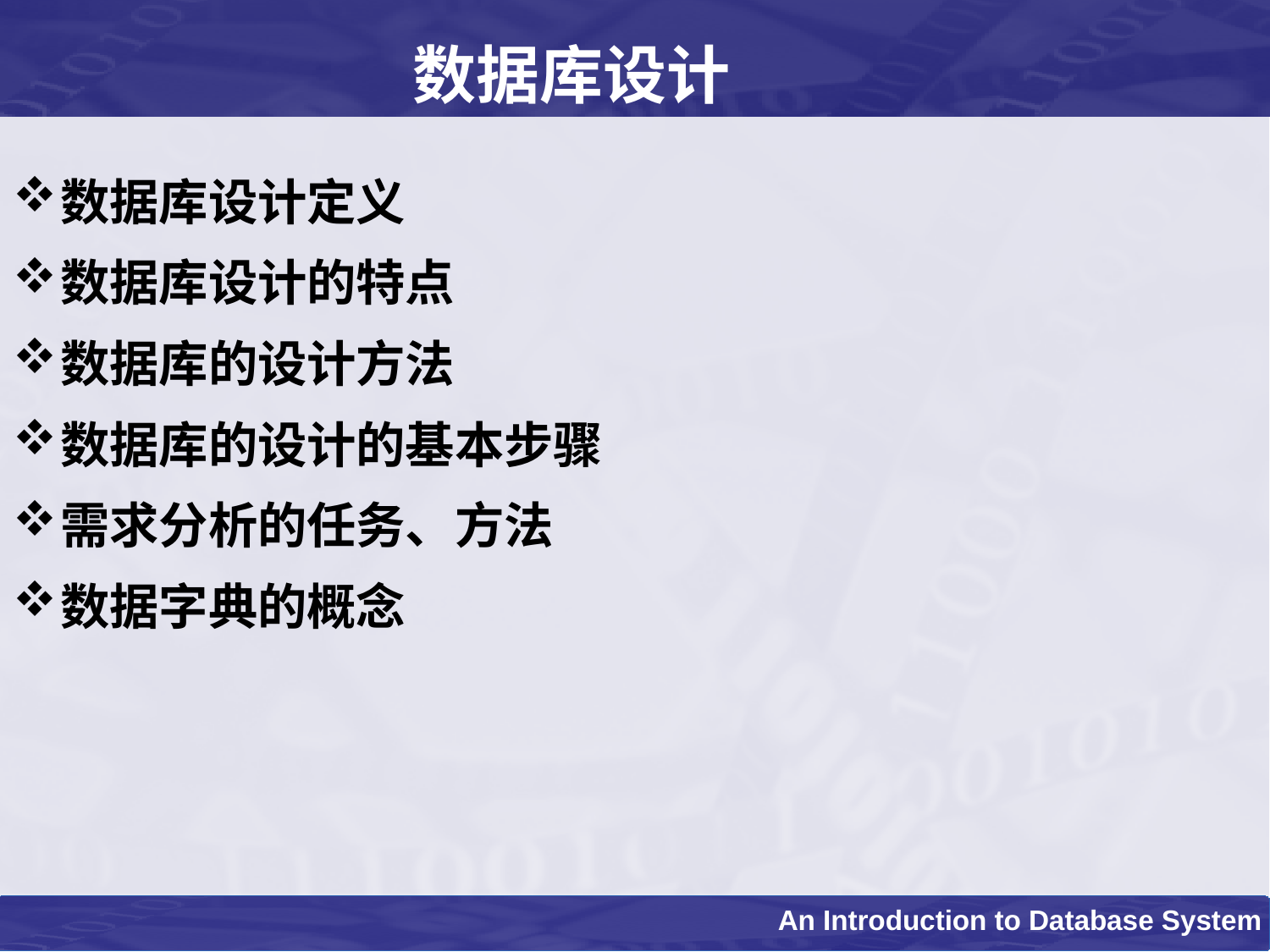

数据库设计
数据库设计定义
数据库设计的特点
数据库的设计方法
数据库的设计的基本步骤
需求分析的任务、方法
数据字典的概念